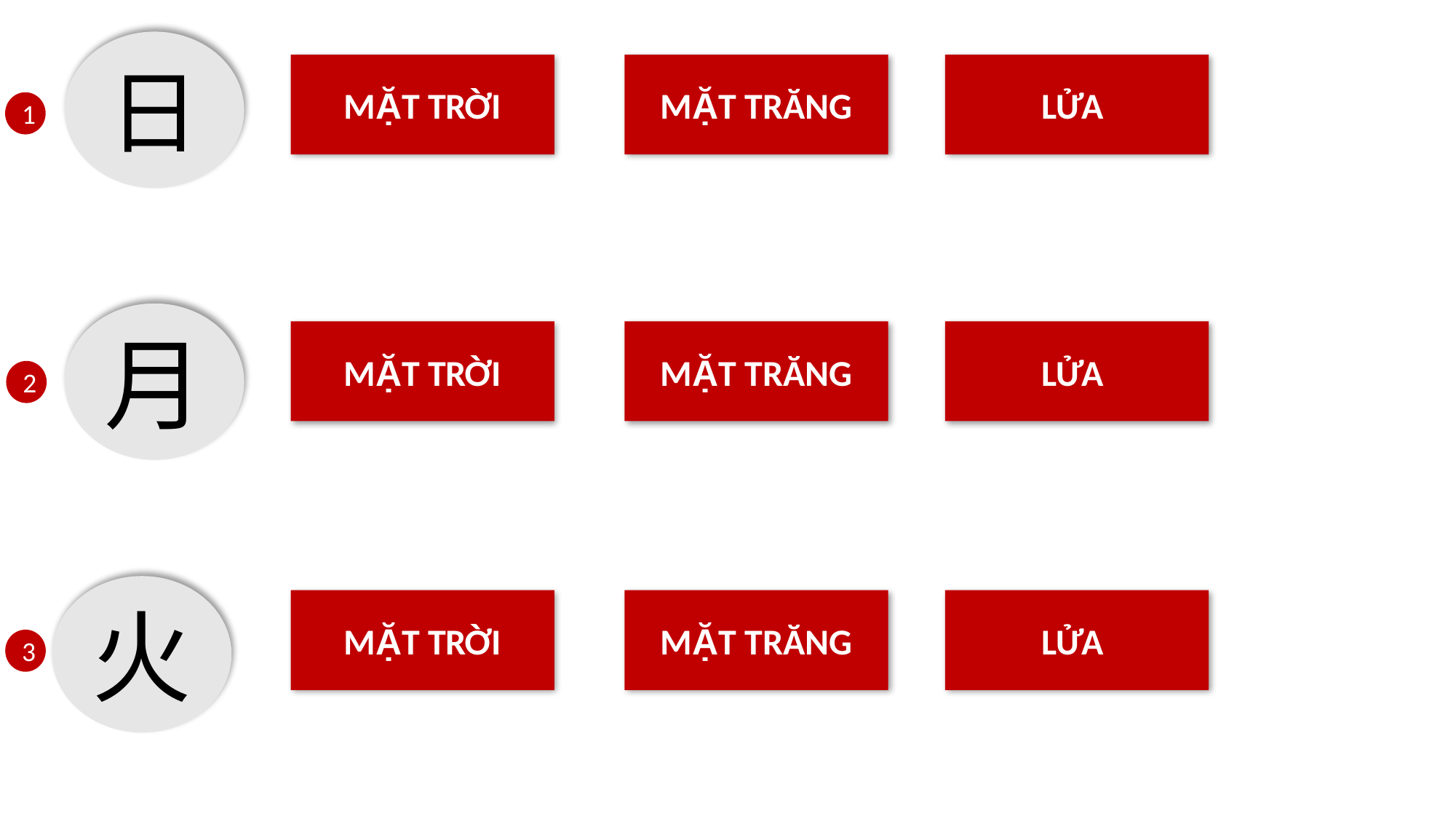

日
MẶT TRỜI
MẶT TRĂNG
LỬA
1
月
MẶT TRỜI
MẶT TRĂNG
LỬA
2
火
MẶT TRỜI
MẶT TRĂNG
LỬA
3